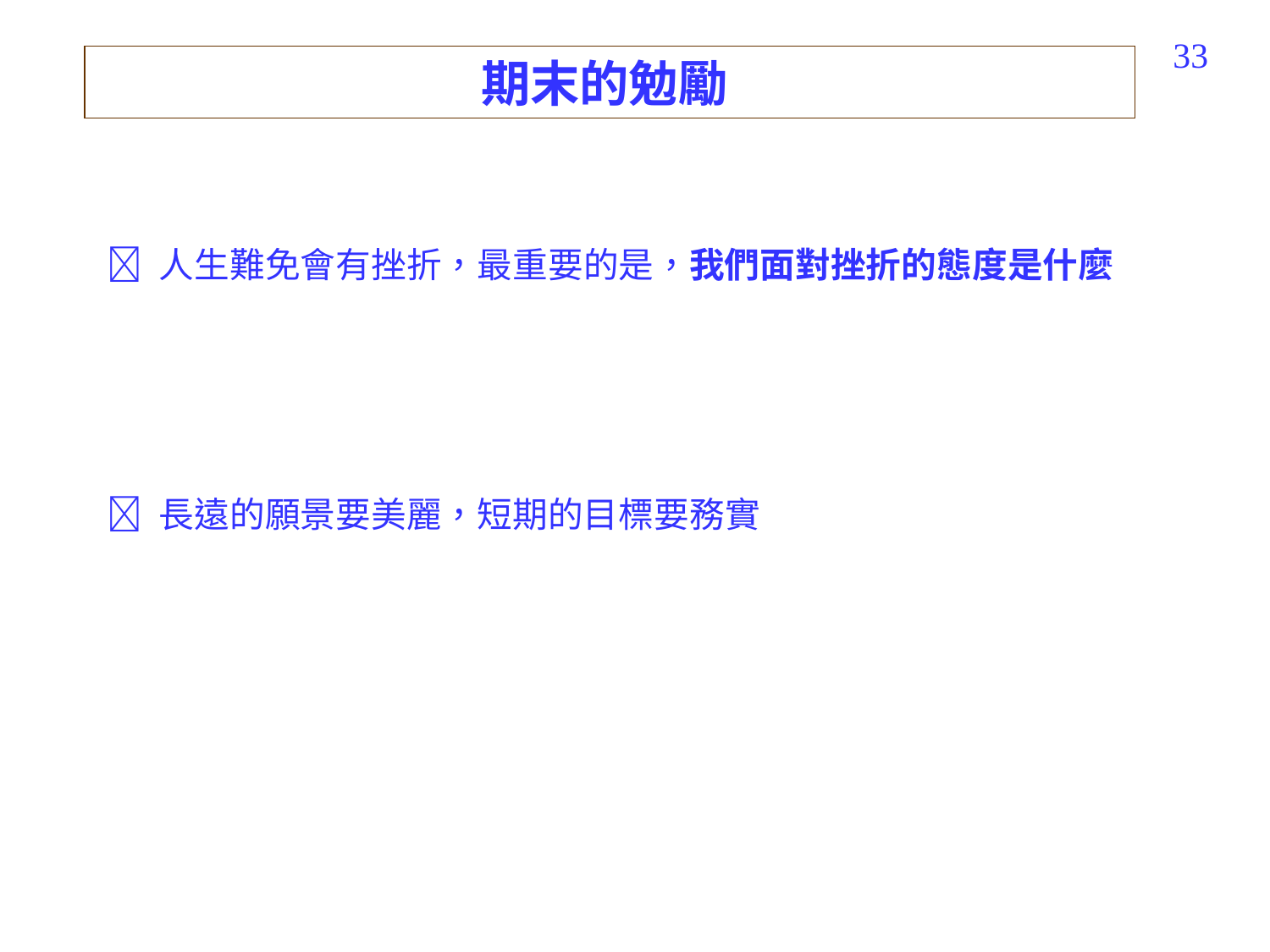

33
期末的勉勵
• 人生難免會有挫折，最重要的是，我們面對挫折的態度是什麼
• 長遠的願景要美麗，短期的目標要務實